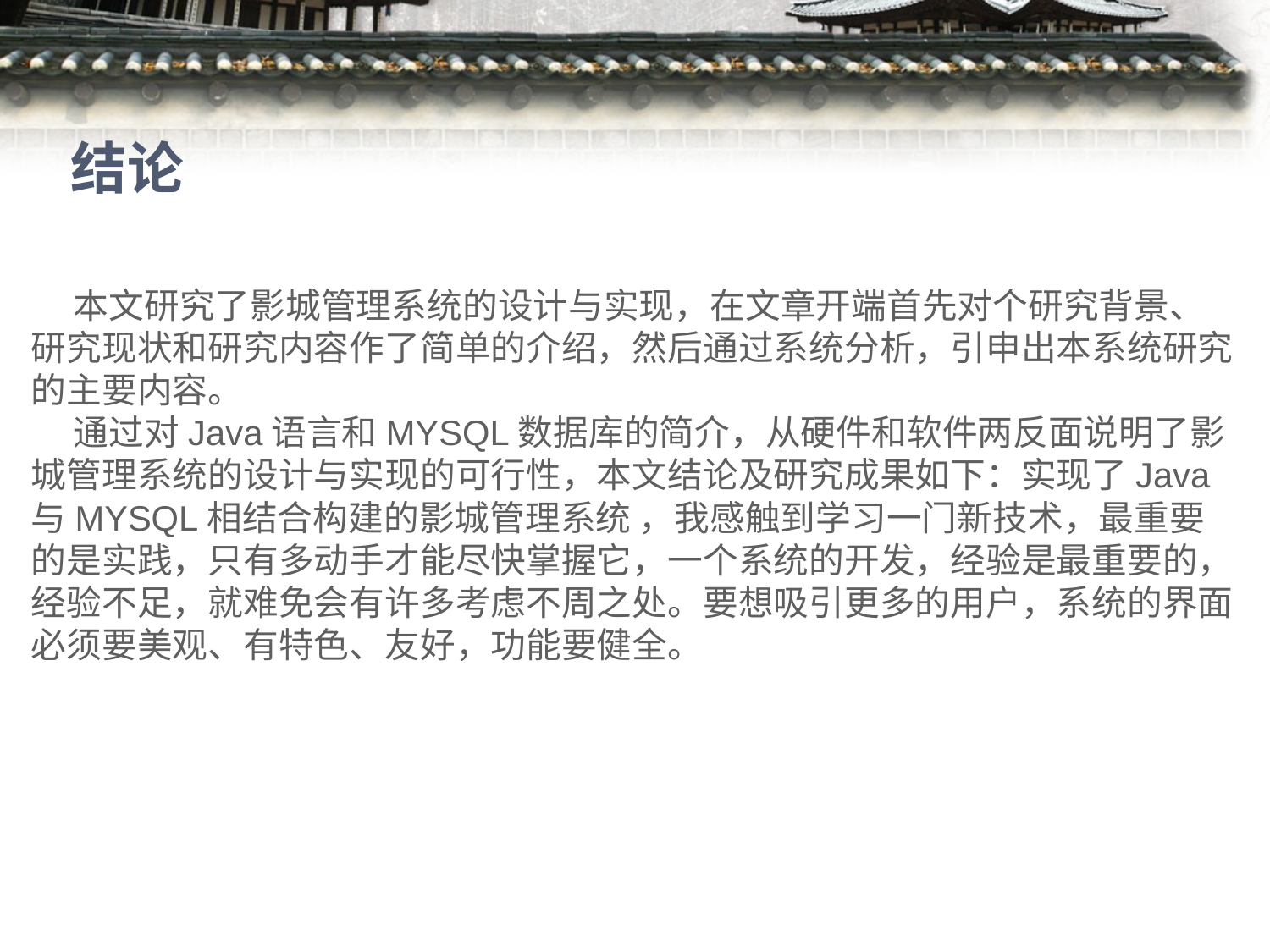

# 结论
本文研究了影城管理系统的设计与实现，在文章开端首先对个研究背景、研究现状和研究内容作了简单的介绍，然后通过系统分析，引申出本系统研究的主要内容。
通过对Java语言和MYSQL数据库的简介，从硬件和软件两反面说明了影城管理系统的设计与实现的可行性，本文结论及研究成果如下：实现了Java与MYSQL相结合构建的影城管理系统 ，我感触到学习一门新技术，最重要的是实践，只有多动手才能尽快掌握它，一个系统的开发，经验是最重要的，经验不足，就难免会有许多考虑不周之处。要想吸引更多的用户，系统的界面必须要美观、有特色、友好，功能要健全。